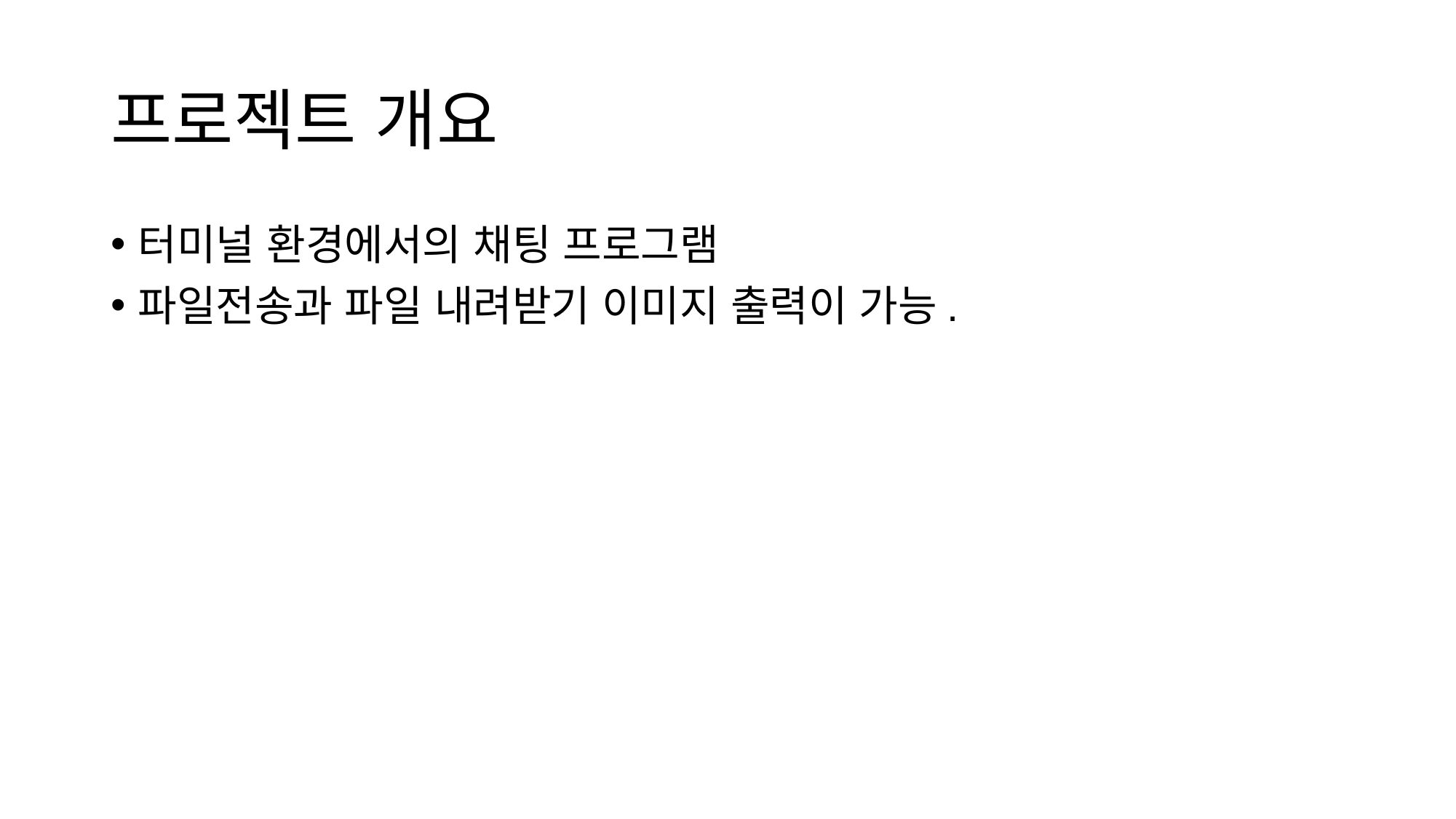

# 프로젝트 개요
터미널 환경에서의 채팅 프로그램
파일전송과 파일 내려받기 이미지 출력이 가능.